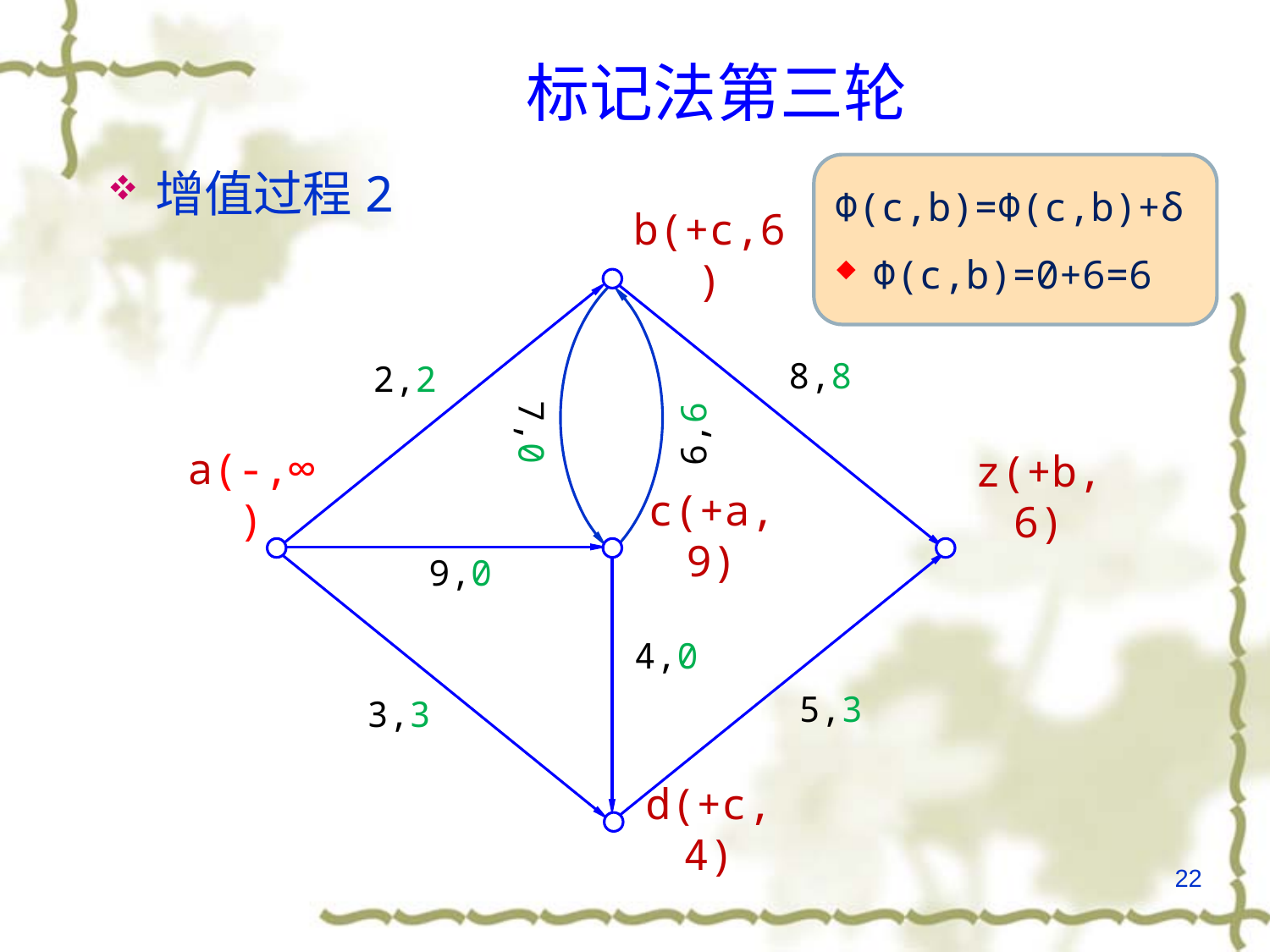

# 标记法第三轮
Φ(c,b)=Φ(c,b)+δ
Φ(c,b)=0+6=6
增值过程2
b(+c,6)

8,8
2,2
7,0
6,6
a(-,∞)
z(+b,6)
c(+a,9)
9,0

4,0
5,3
3,3
d(+c,4)

22